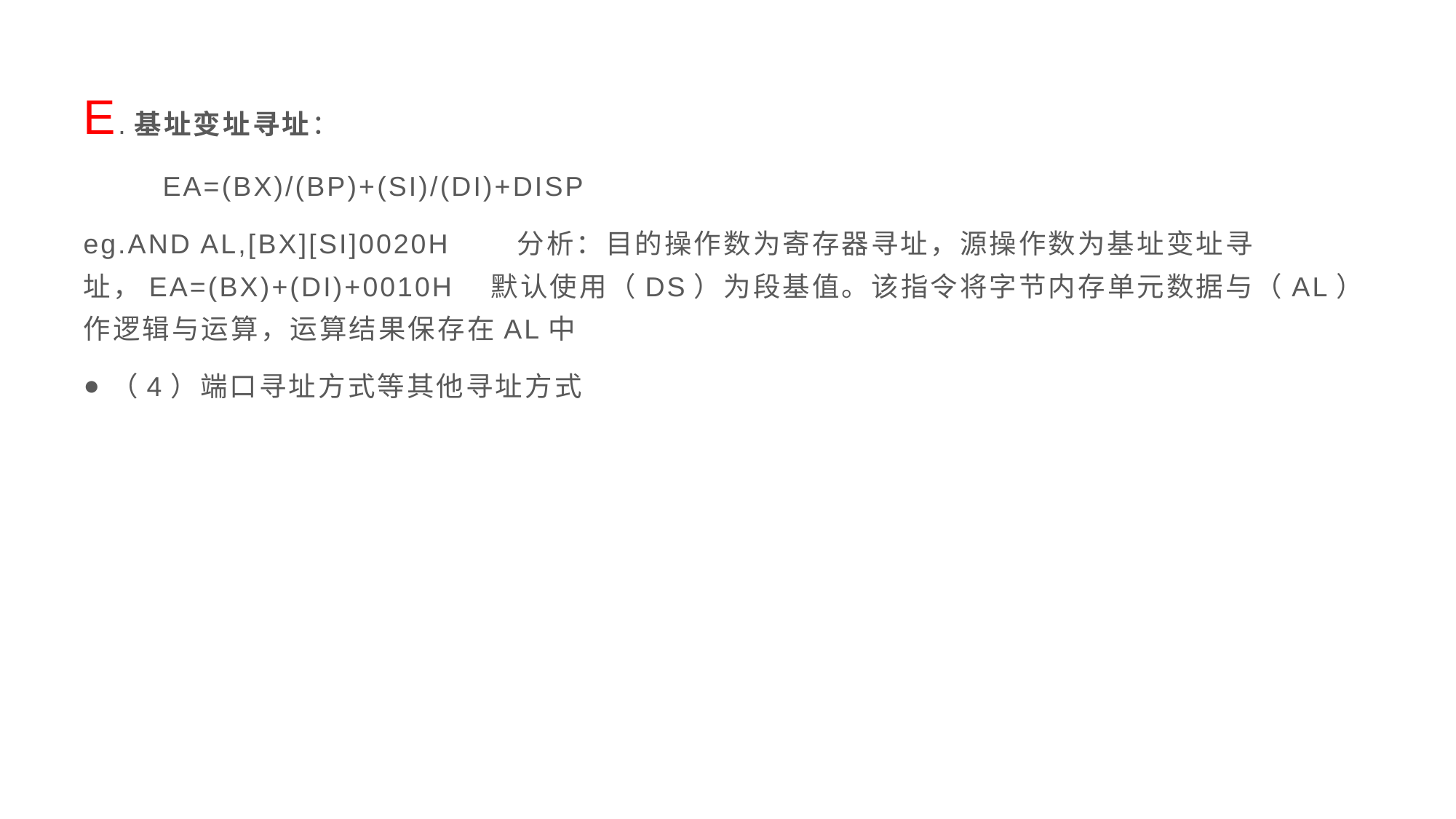

E.基址变址寻址：
        EA=(BX)/(BP)+(SI)/(DI)+DISP
eg.AND AL,[BX][SI]0020H      分析：目的操作数为寄存器寻址，源操作数为基址变址寻址，EA=(BX)+(DI)+0010H   默认使用（DS）为段基值。该指令将字节内存单元数据与（AL）作逻辑与运算，运算结果保存在AL中
（4）端口寻址方式等其他寻址方式
#